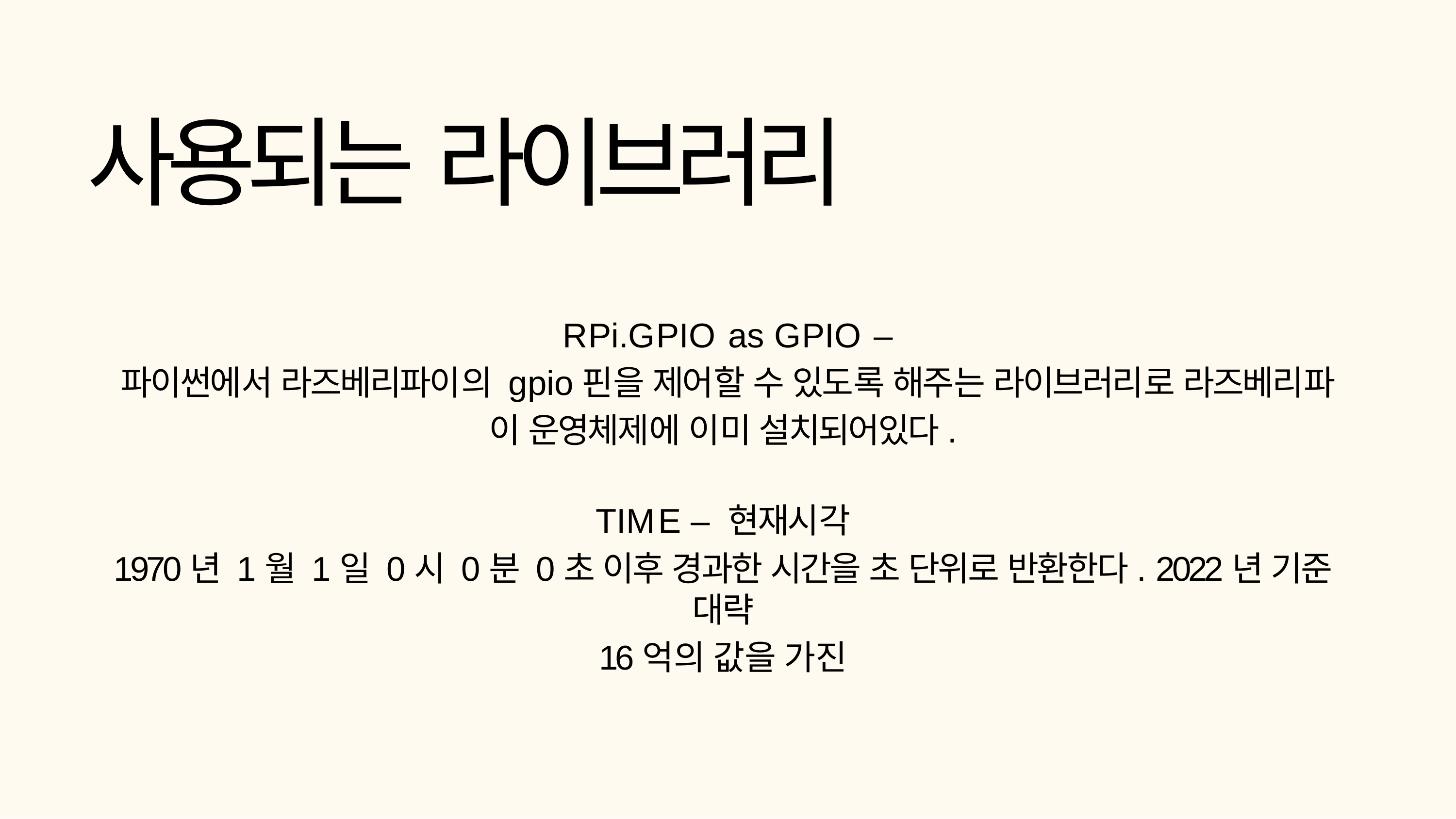

# 사용되는 라이브러리
RPi.GPIO as GPIO –
파이썬에서 라즈베리파이의 gpio핀을 제어할 수 있도록 해주는 라이브러리로 라즈베리파
이 운영체제에 이미 설치되어있다.

TIME – 현재시각
1970년 1월 1일 0시 0분 0초 이후 경과한 시간을 초 단위로 반환한다. 2022년 기준 대략
16억의 값을 가진